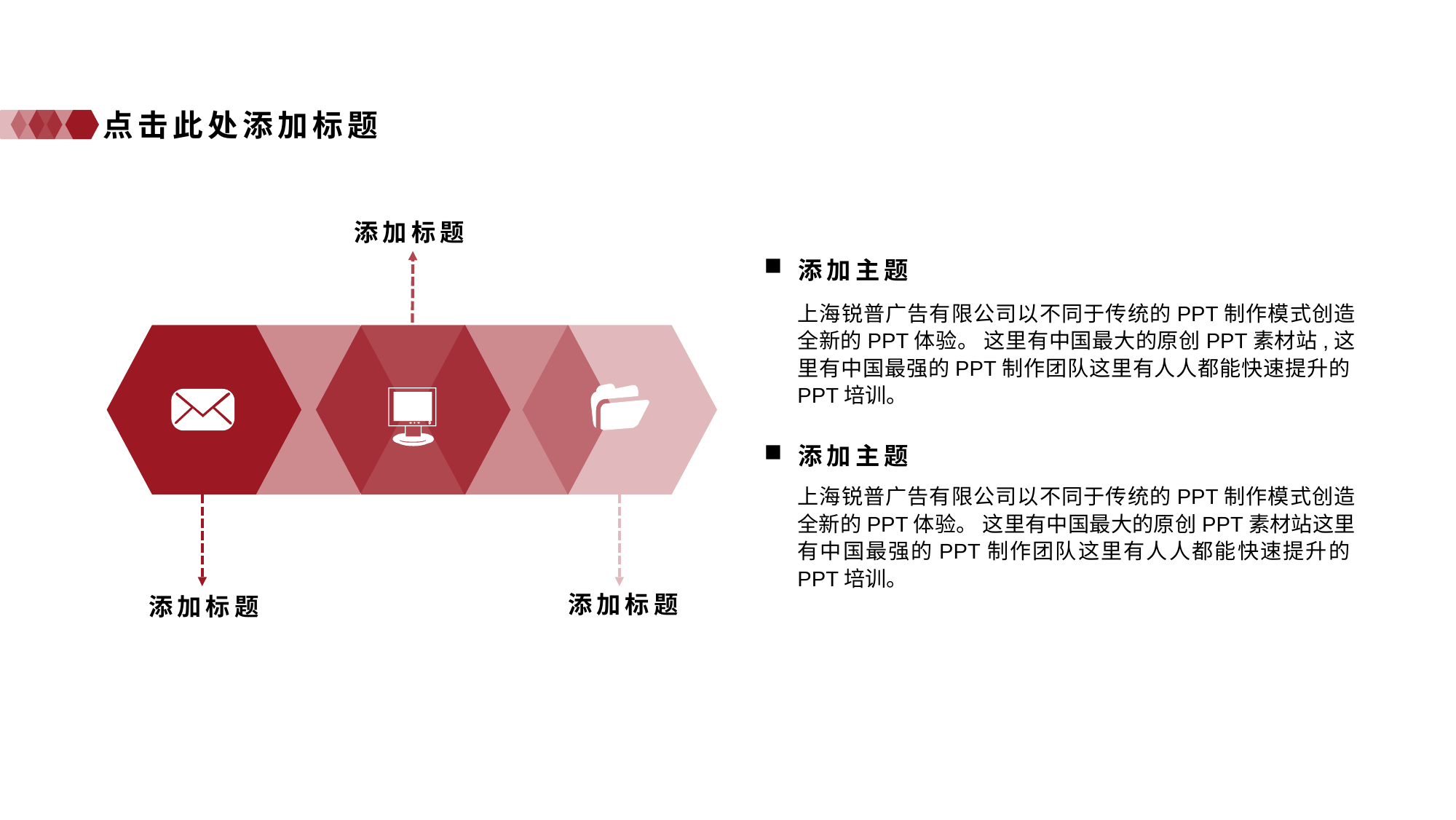

点击此处添加标题

添加标题
添加主题
上海锐普广告有限公司以不同于传统的PPT制作模式创造全新的PPT体验。 这里有中国最大的原创PPT素材站,这里有中国最强的PPT制作团队这里有人人都能快速提升的PPT培训。

添加主题
上海锐普广告有限公司以不同于传统的PPT制作模式创造全新的PPT体验。 这里有中国最大的原创PPT素材站这里有中国最强的PPT制作团队这里有人人都能快速提升的PPT培训。
添加标题
添加标题